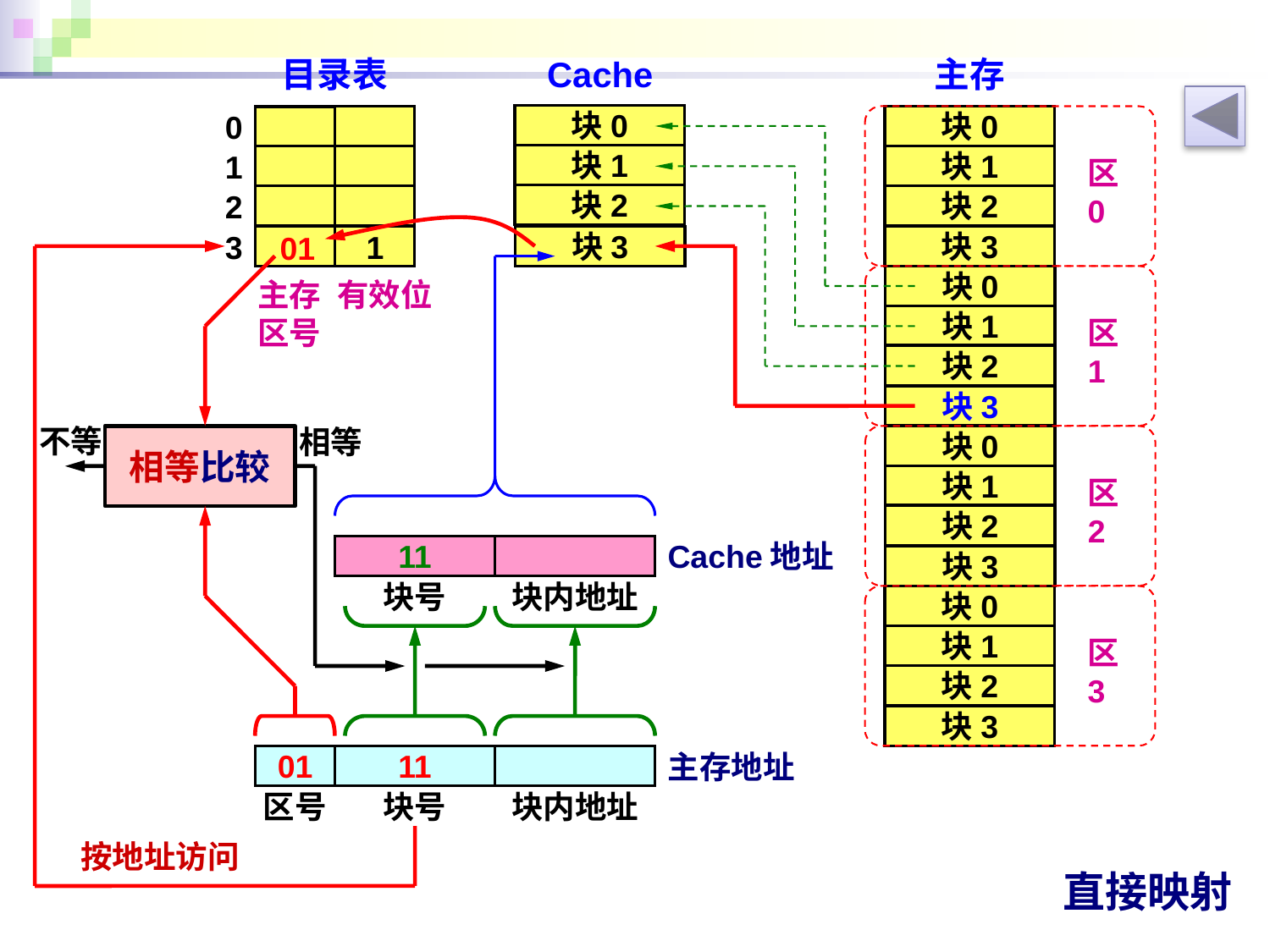

目录表
Cache
主存

块0

块0
0

块1

块1
1

区0

块2

块2
2

1
01

块3
块3
3

块0
有效位
主存区号

块1
区1

块2

块3

不等
相等
相等比较

块0
块1

区2
块2

11

Cache地址
块号
块内地址

块3

块0
块1

区3

块2

块3
01
11

主存地址
区号
块号
块内地址

按地址访问
直接映射